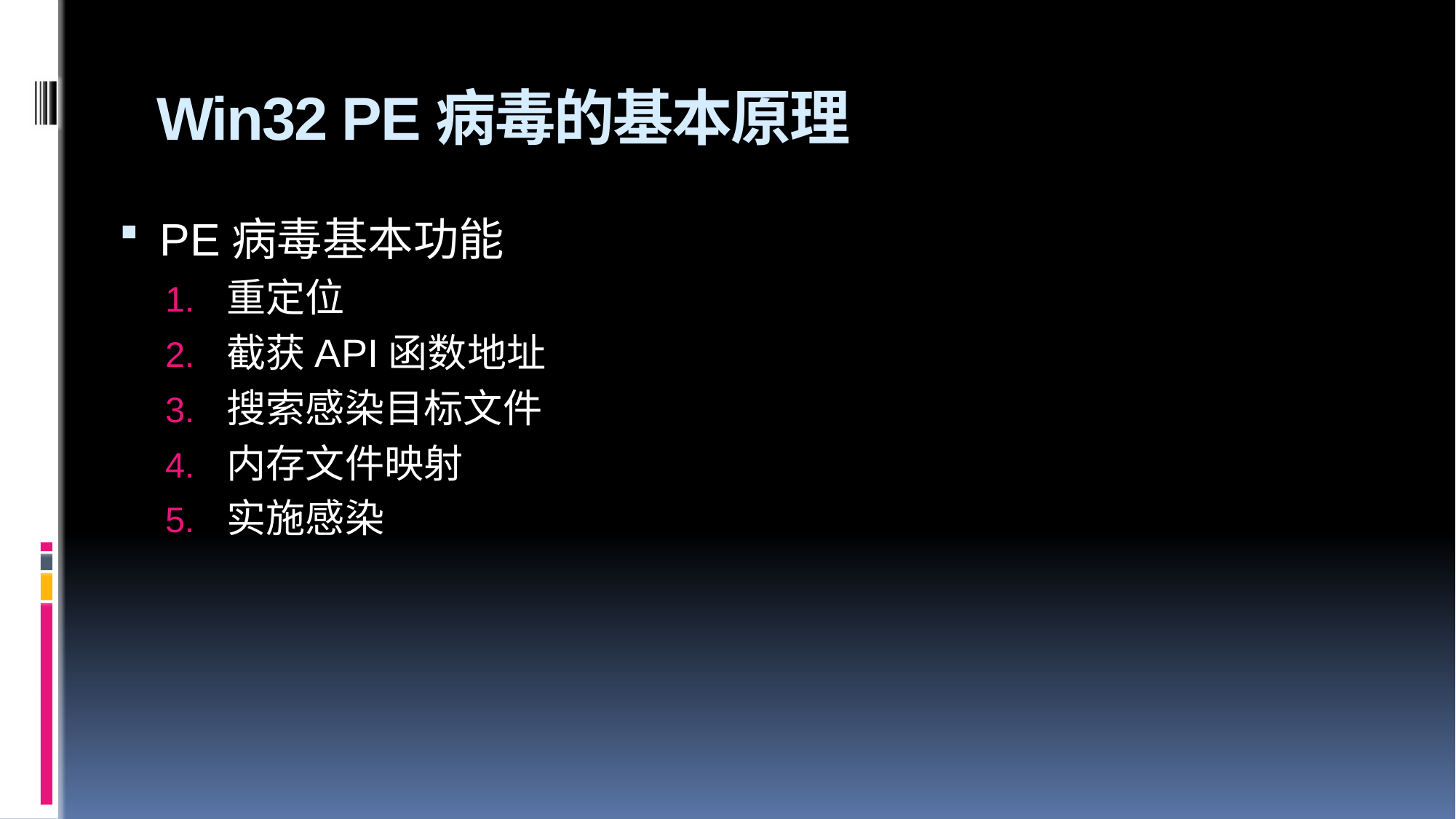

# Win32 PE病毒的基本原理
PE病毒基本功能
重定位
截获API函数地址
搜索感染目标文件
内存文件映射
实施感染